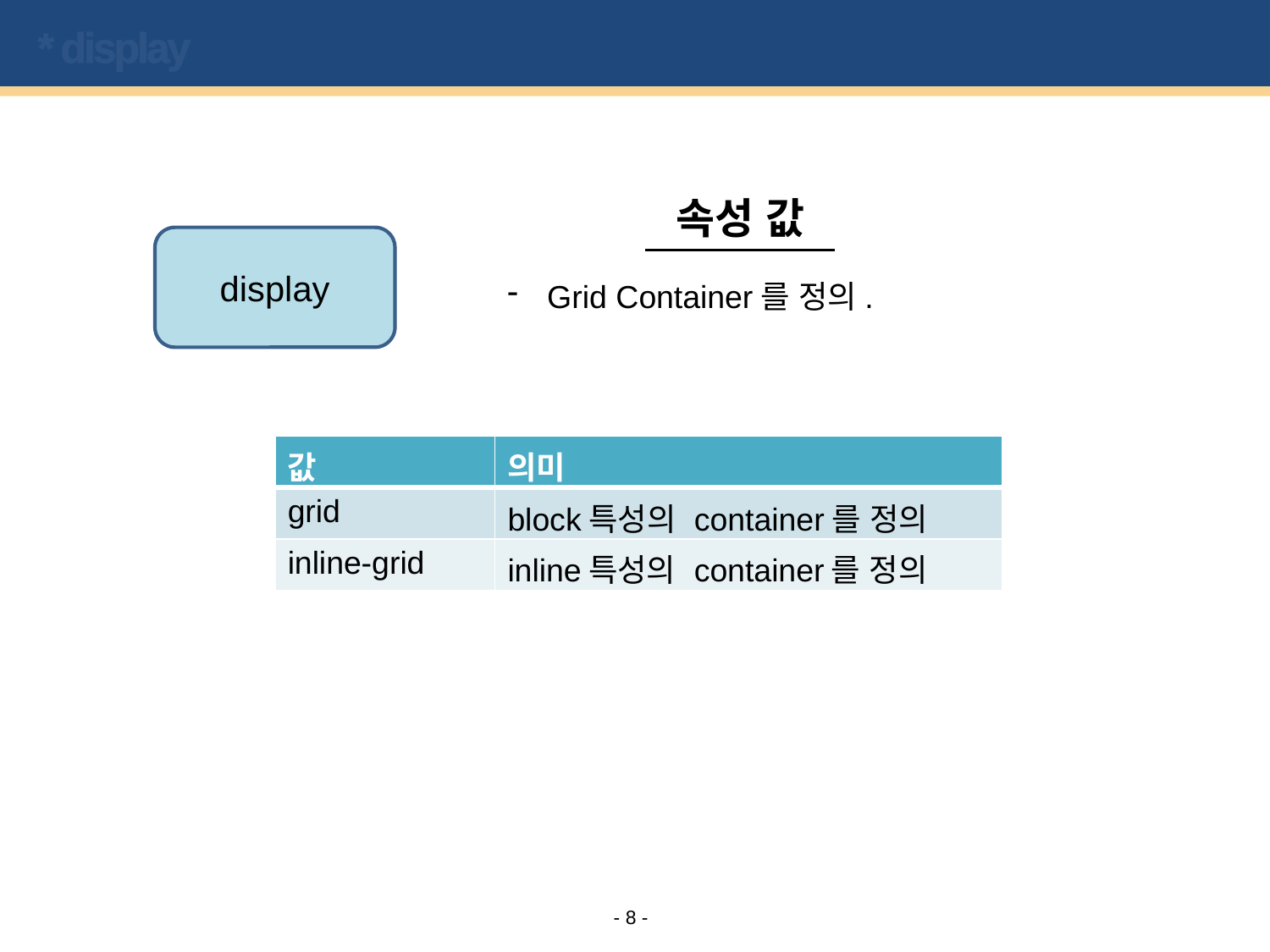

# * display
속성 값
display
Grid Container를 정의.
| 값 | 의미 |
| --- | --- |
| grid | block특성의 container를 정의 |
| inline-grid | inline특성의 container를 정의 |